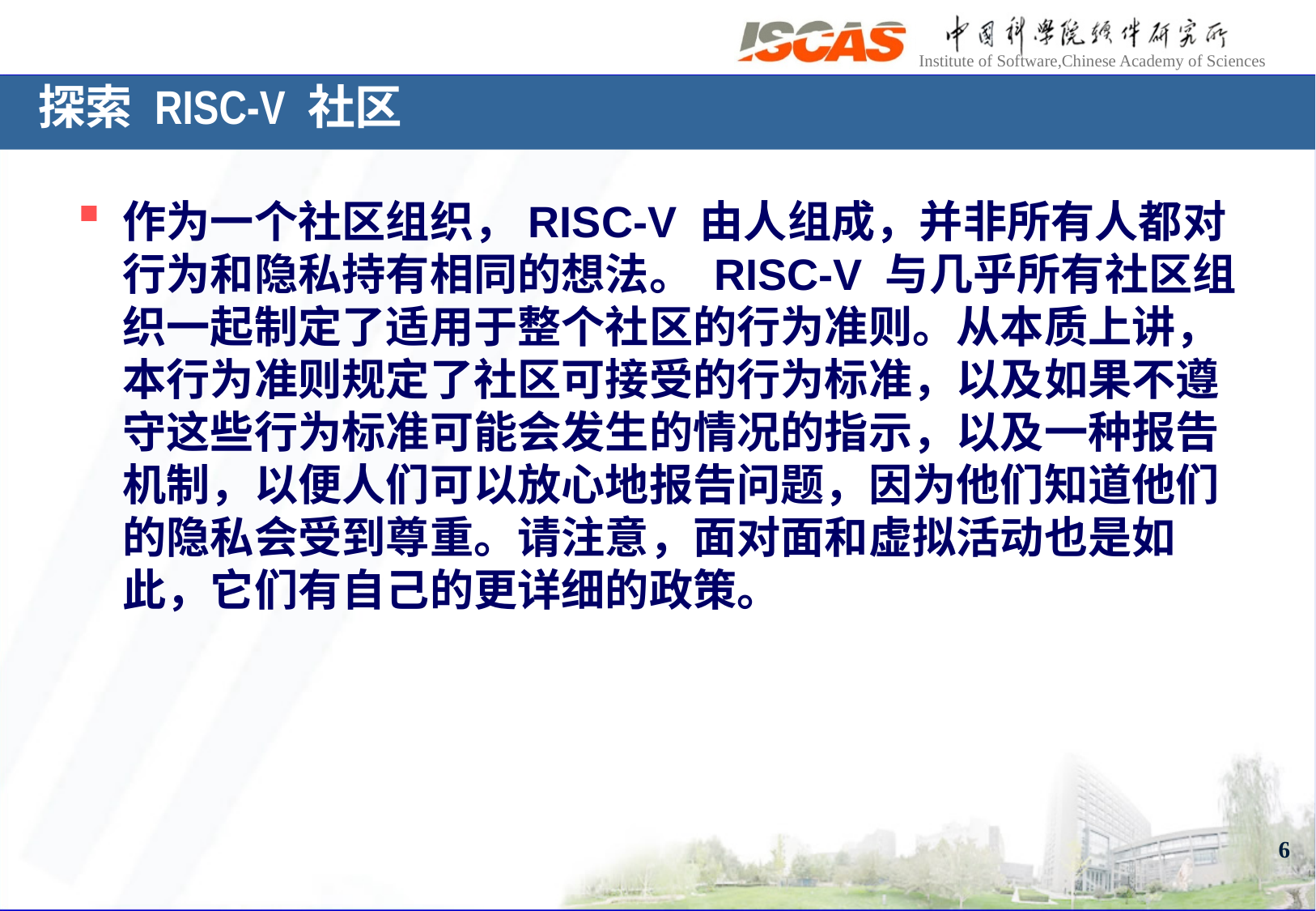

# 探索 RISC-V 社区
作为一个社区组织，RISC-V 由人组成，并非所有人都对行为和隐私持有相同的想法。 RISC-V 与几乎所有社区组织一起制定了适用于整个社区的行为准则。从本质上讲，本行为准则规定了社区可接受的行为标准，以及如果不遵守这些行为标准可能会发生的情况的指示，以及一种报告机制，以便人们可以放心地报告问题，因为他们知道他们的隐私会受到尊重。请注意，面对面和虚拟活动也是如此，它们有自己的更详细的政策。
6